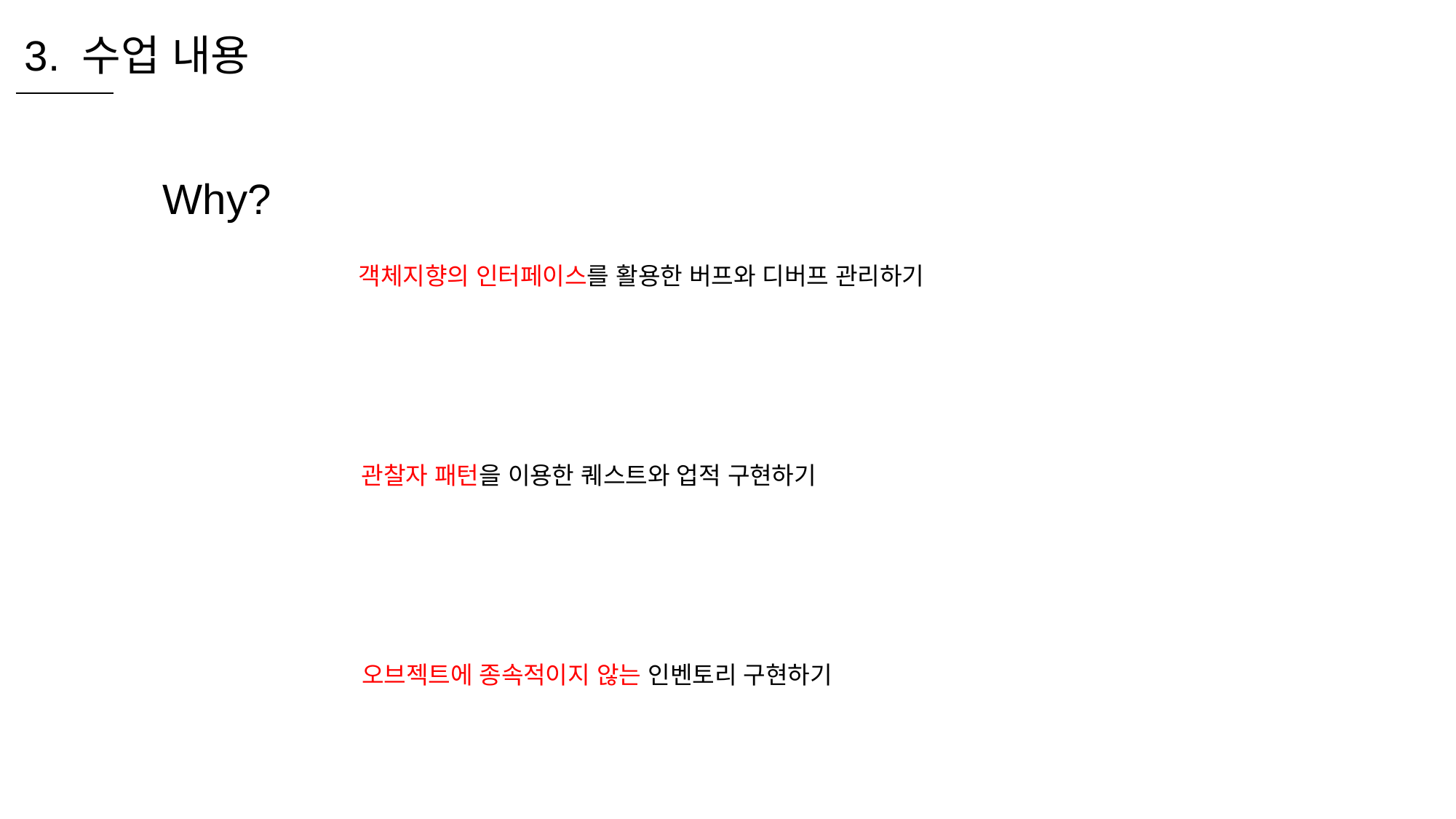

3. 수업 내용
Why?
객체지향의 인터페이스를 활용한 버프와 디버프 관리하기
관찰자 패턴을 이용한 퀘스트와 업적 구현하기
오브젝트에 종속적이지 않는 인벤토리 구현하기